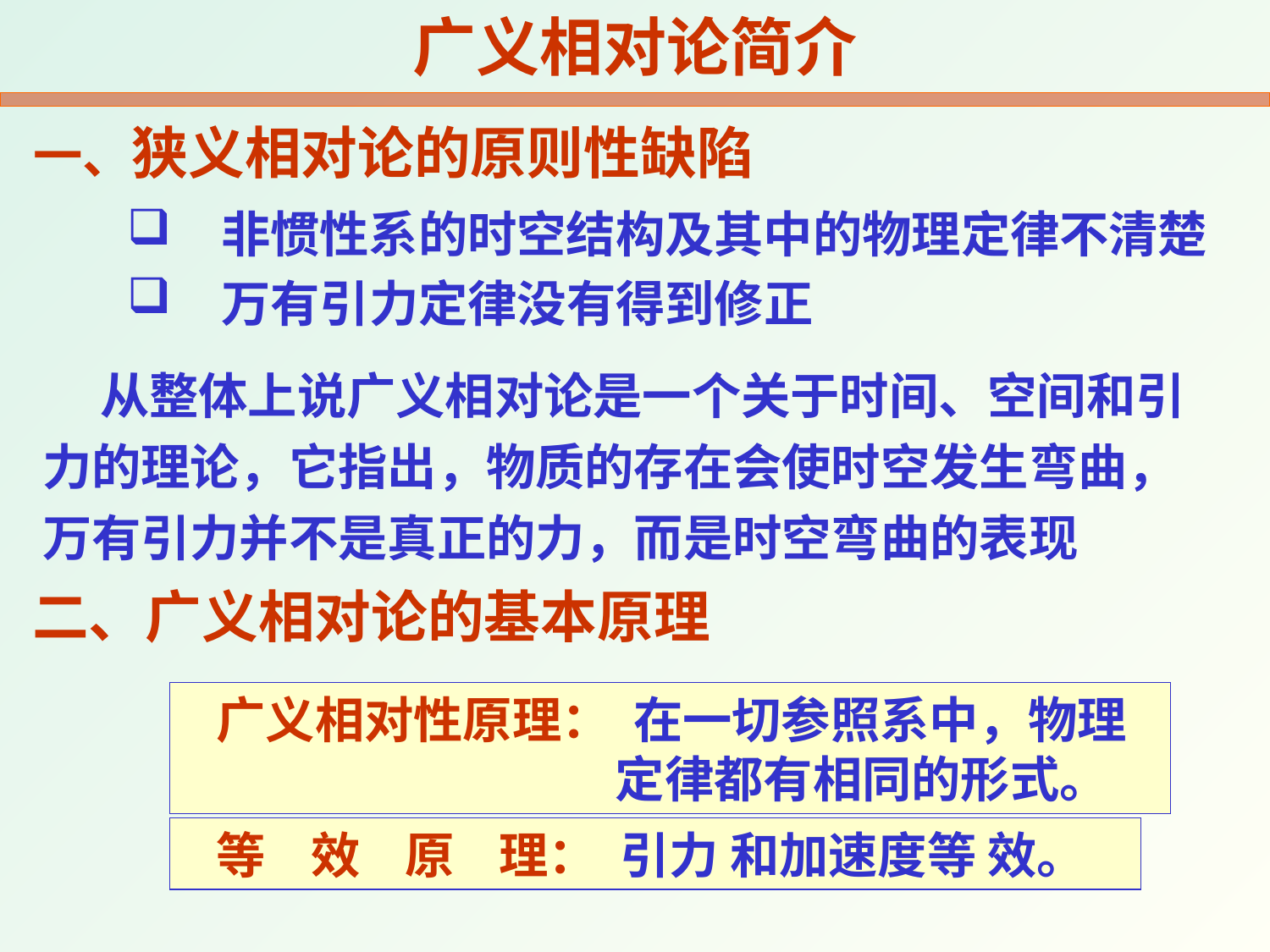

# 广义相对论简介

一、狭义相对论的原则性缺陷
　非惯性系的时空结构及其中的物理定律不清楚
　万有引力定律没有得到修正
     从整体上说广义相对论是一个关于时间、空间和引力的理论，它指出，物质的存在会使时空发生弯曲，万有引力并不是真正的力，而是时空弯曲的表现
二、广义相对论的基本原理
  广义相对性原理：  在一切参照系中，物理		                定律都有相同的形式。
  等    效    原    理：  引力 和加速度等 效。